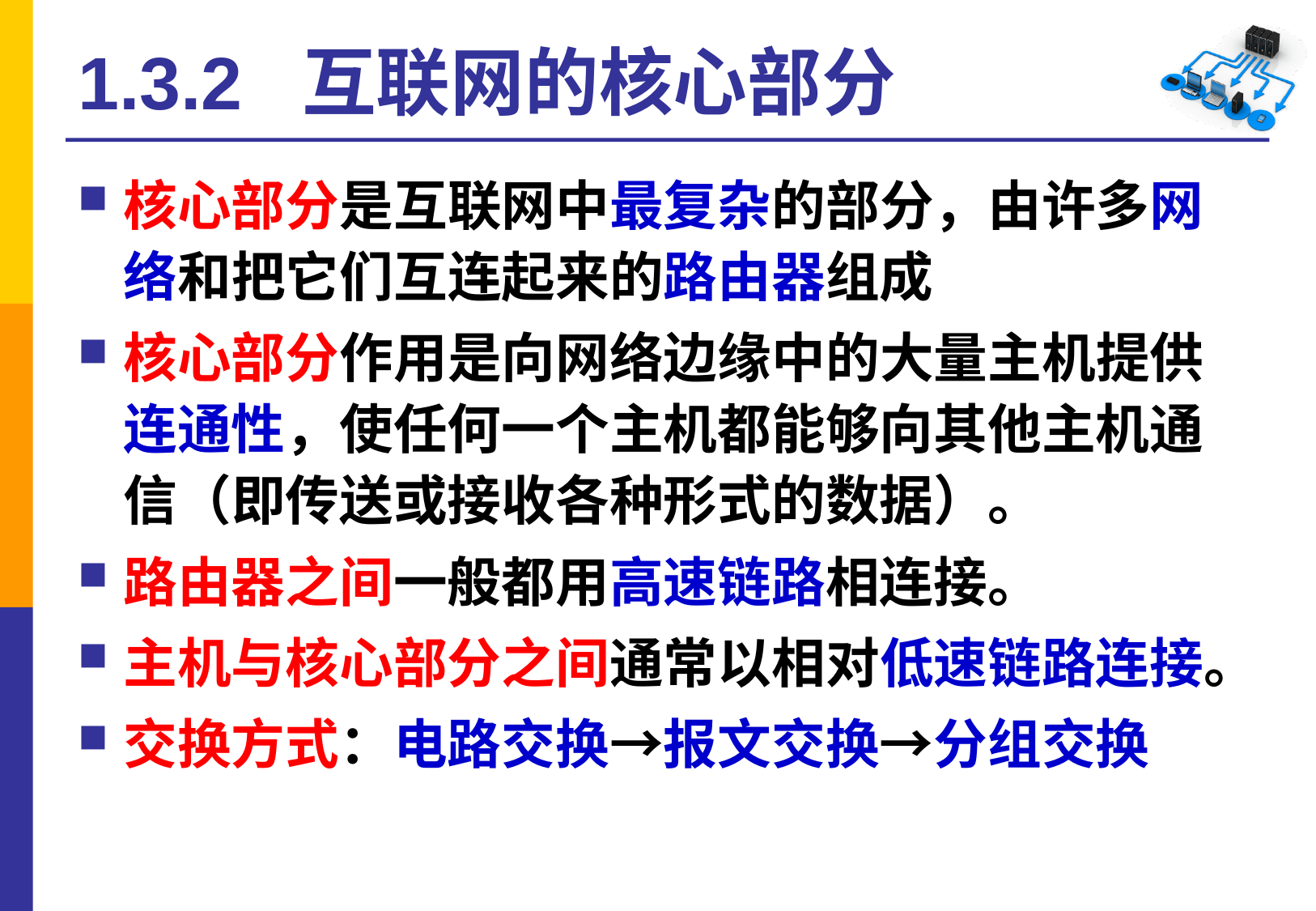

# 1.3.2  互联网的核心部分
核心部分是互联网中最复杂的部分，由许多网络和把它们互连起来的路由器组成
核心部分作用是向网络边缘中的大量主机提供连通性，使任何一个主机都能够向其他主机通信（即传送或接收各种形式的数据）。
路由器之间一般都用高速链路相连接。
主机与核心部分之间通常以相对低速链路连接。
交换方式：电路交换→报文交换→分组交换